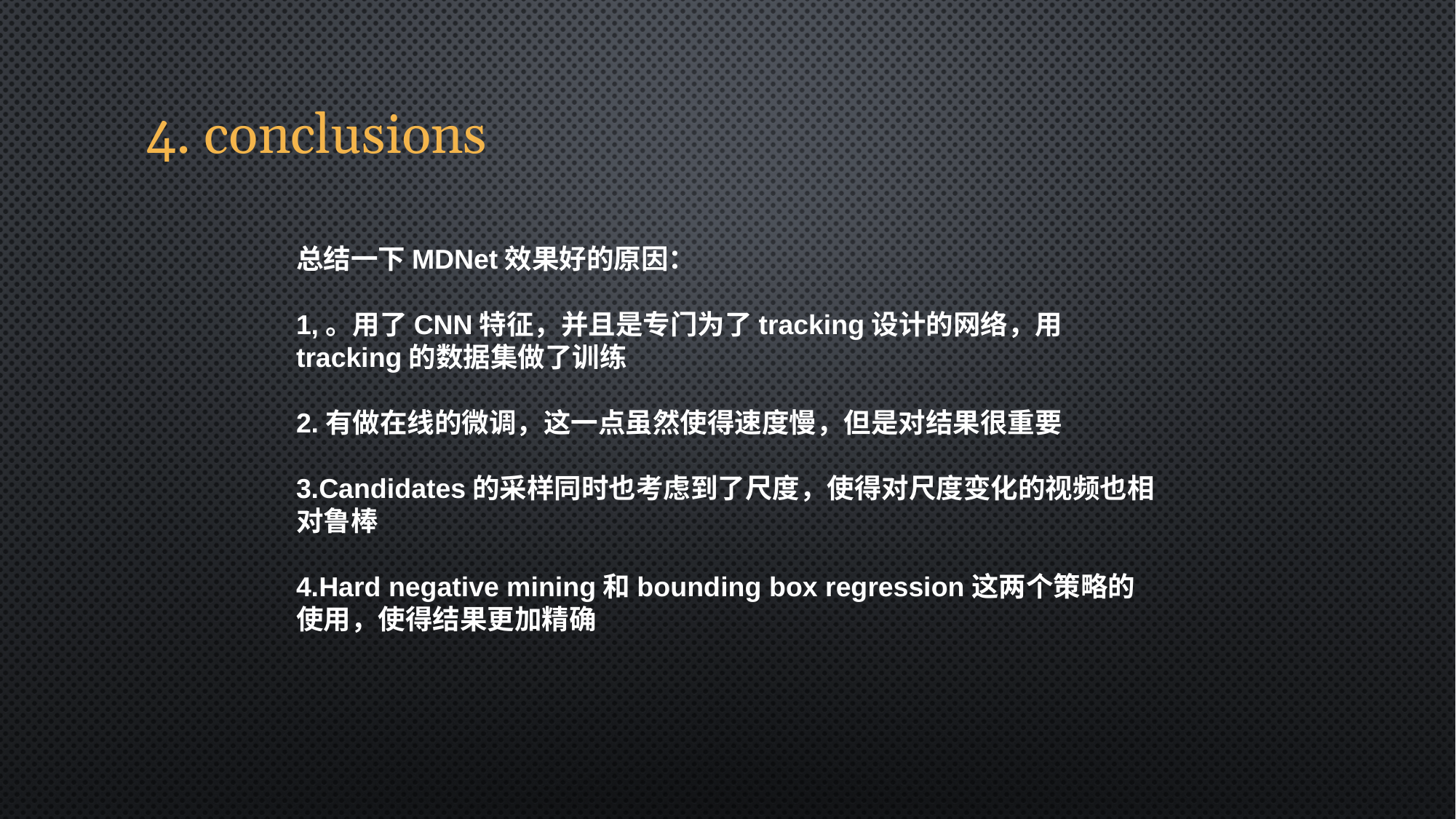

4. conclusions

总结一下MDNet效果好的原因：

1,。用了CNN特征，并且是专门为了tracking设计的网络，用tracking的数据集做了训练

2.有做在线的微调，这一点虽然使得速度慢，但是对结果很重要

3.Candidates的采样同时也考虑到了尺度，使得对尺度变化的视频也相对鲁棒

4.Hard negative mining和bounding box regression这两个策略的使用，使得结果更加精确